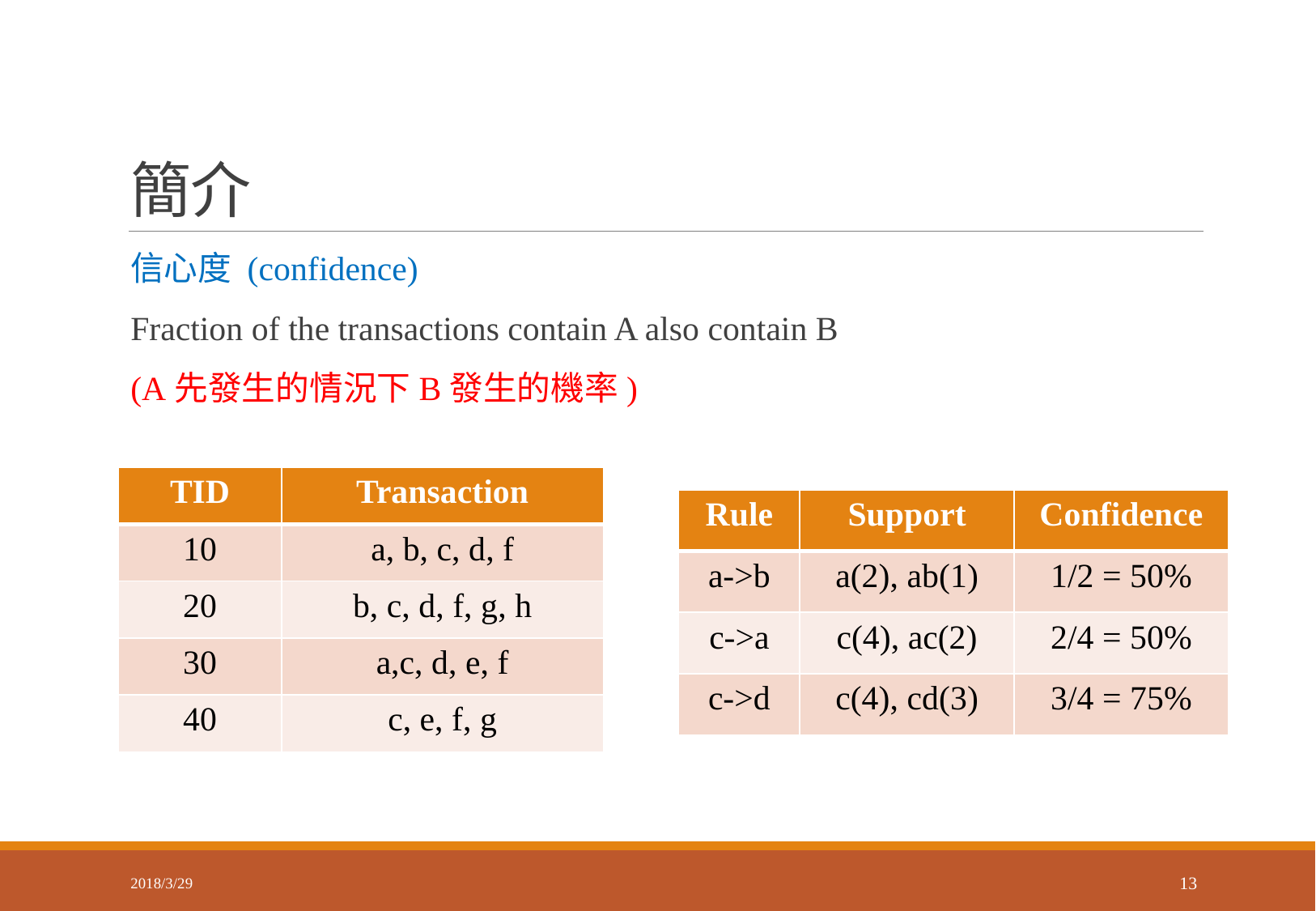

# 簡介
信心度 (confidence)
Fraction of the transactions contain A also contain B
(A先發生的情況下B發生的機率)
| TID | Transaction |
| --- | --- |
| 10 | a, b, c, d, f |
| 20 | b, c, d, f, g, h |
| 30 | a,c, d, e, f |
| 40 | c, e, f, g |
| Rule | Support | Confidence |
| --- | --- | --- |
| a->b | a(2), ab(1) | 1/2 = 50% |
| c->a | c(4), ac(2) | 2/4 = 50% |
| c->d | c(4), cd(3) | 3/4 = 75% |
2018/3/29
13